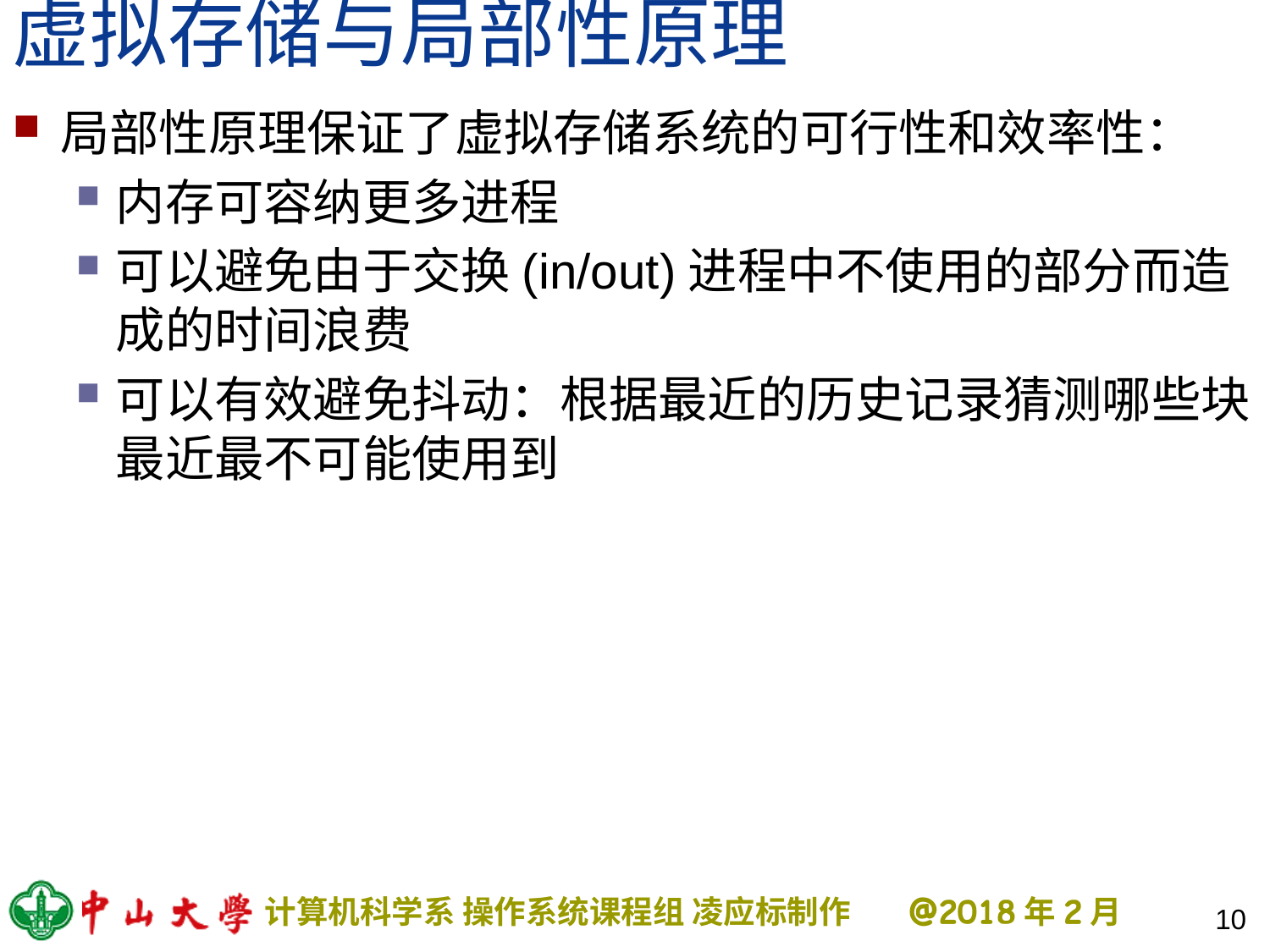

# 虚拟存储与局部性原理
局部性原理保证了虚拟存储系统的可行性和效率性：
内存可容纳更多进程
可以避免由于交换(in/out)进程中不使用的部分而造成的时间浪费
可以有效避免抖动：根据最近的历史记录猜测哪些块最近最不可能使用到
10